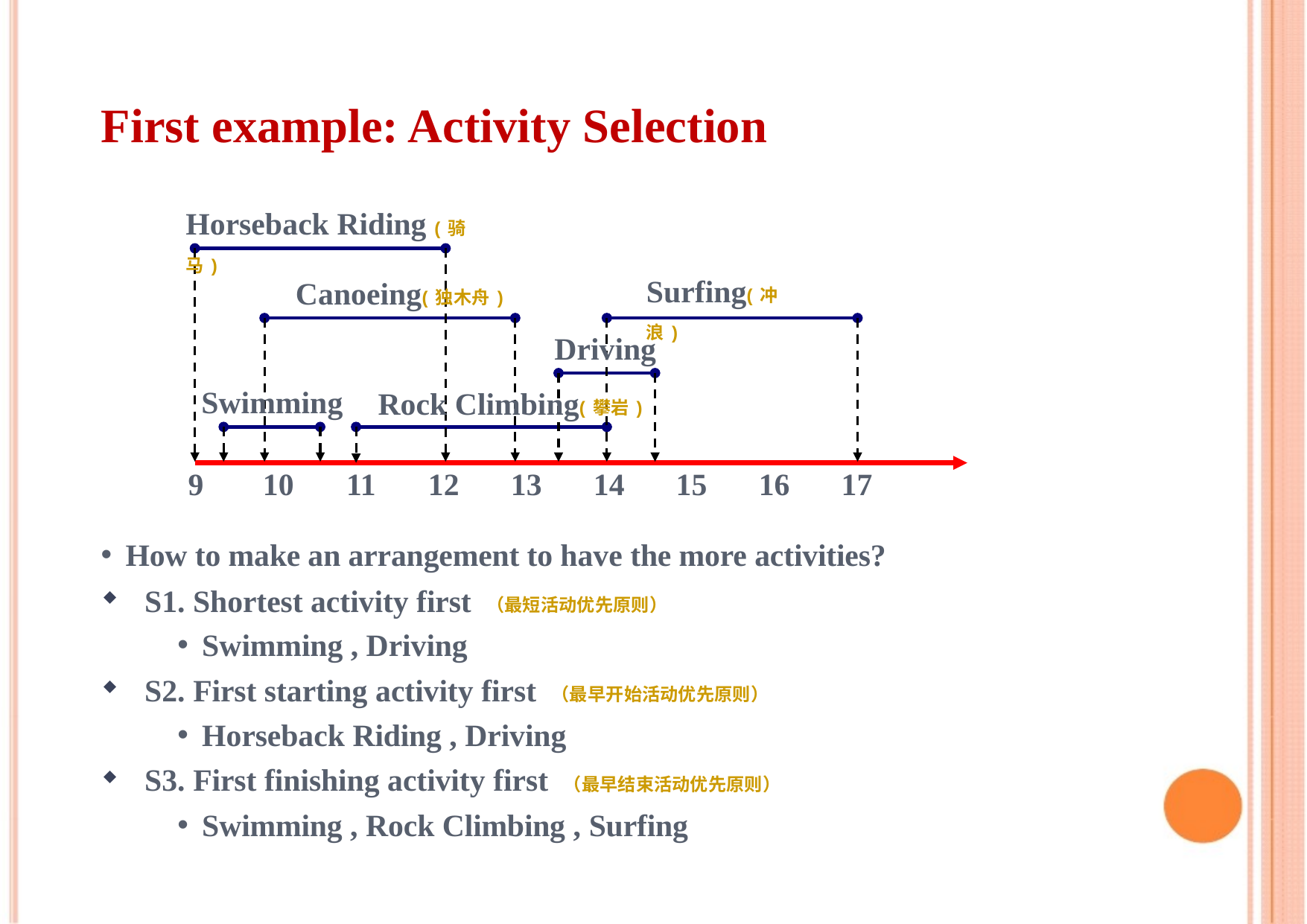

# First example: Activity Selection
Horseback Riding (骑马)
Surfing(冲浪)
Canoeing(独木舟)
Driving
Swimming
Rock Climbing(攀岩)
| 9 | 10 | 11 | 12 | 13 | 14 | 15 | 16 | 17 |
| --- | --- | --- | --- | --- | --- | --- | --- | --- |
How to make an arrangement to have the more activities?
S1. Shortest activity first （最短活动优先原则）
Swimming , Driving
S2. First starting activity first （最早开始活动优先原则）
Horseback Riding , Driving
S3. First finishing activity first （最早结束活动优先原则）
Swimming , Rock Climbing , Surfing

4